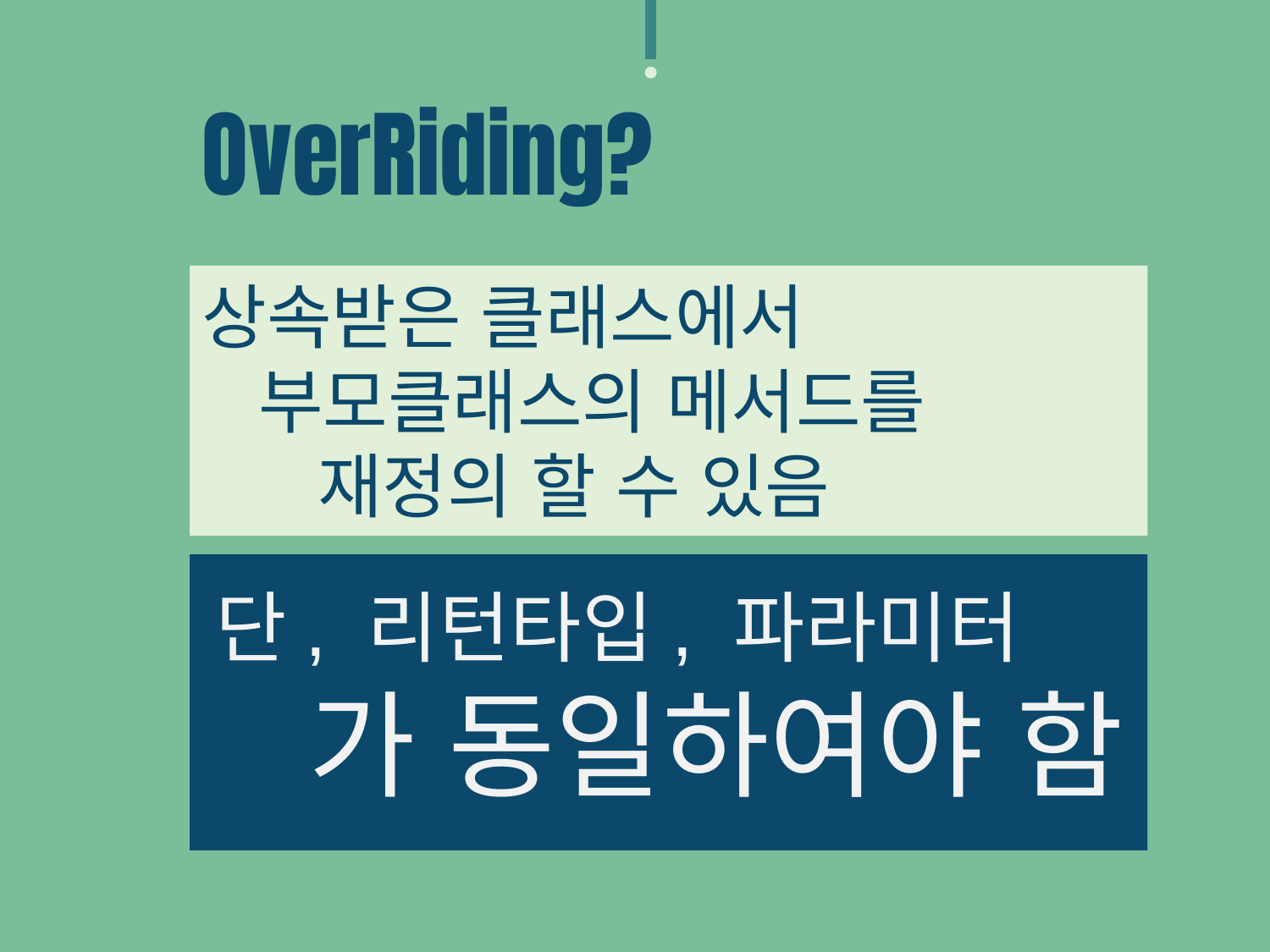

OverRiding?

상속받은 클래스에서
  부모클래스의 메서드를
     재정의 할 수 있음
부모클래스와
      다르게 사용함

단, 리턴타입, 파라미터
  가 동일하여야 함